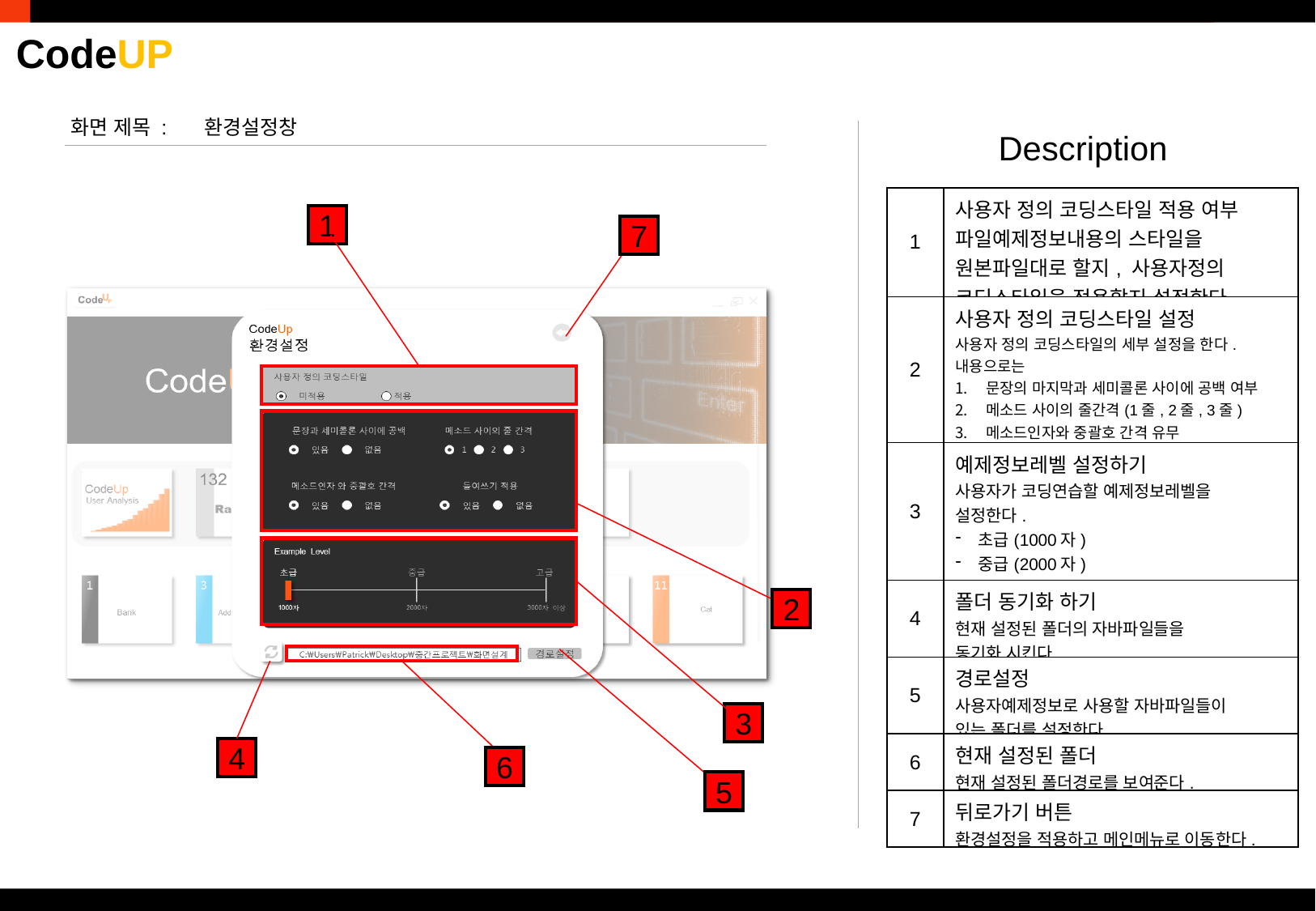

화면 제목 :
환경설정창
Description
| 1 | 사용자 정의 코딩스타일 적용 여부 파일예제정보내용의 스타일을 원본파일대로 할지, 사용자정의 코딩스타일을 적용할지 설정한다. |
| --- | --- |
| 2 | 사용자 정의 코딩스타일 설정 사용자 정의 코딩스타일의 세부 설정을 한다. 내용으로는 문장의 마지막과 세미콜론 사이에 공백 여부 메소드 사이의 줄간격(1줄, 2줄, 3줄) 메소드인자와 중괄호 간격 유무 들여쓰기 적용 여부 |
| 3 | 예제정보레벨 설정하기 사용자가 코딩연습할 예제정보레벨을 설정한다. 초급(1000자) 중급(2000자) 고급(3000자) |
| 4 | 폴더 동기화 하기 현재 설정된 폴더의 자바파일들을 동기화 시킨다. |
| 5 | 경로설정 사용자예제정보로 사용할 자바파일들이 있는 폴더를 설정한다. |
| 6 | 현재 설정된 폴더 현재 설정된 폴더경로를 보여준다. |
| 7 | 뒤로가기 버튼 환경설정을 적용하고 메인메뉴로 이동한다. |
1
7

2

3
4
6
5